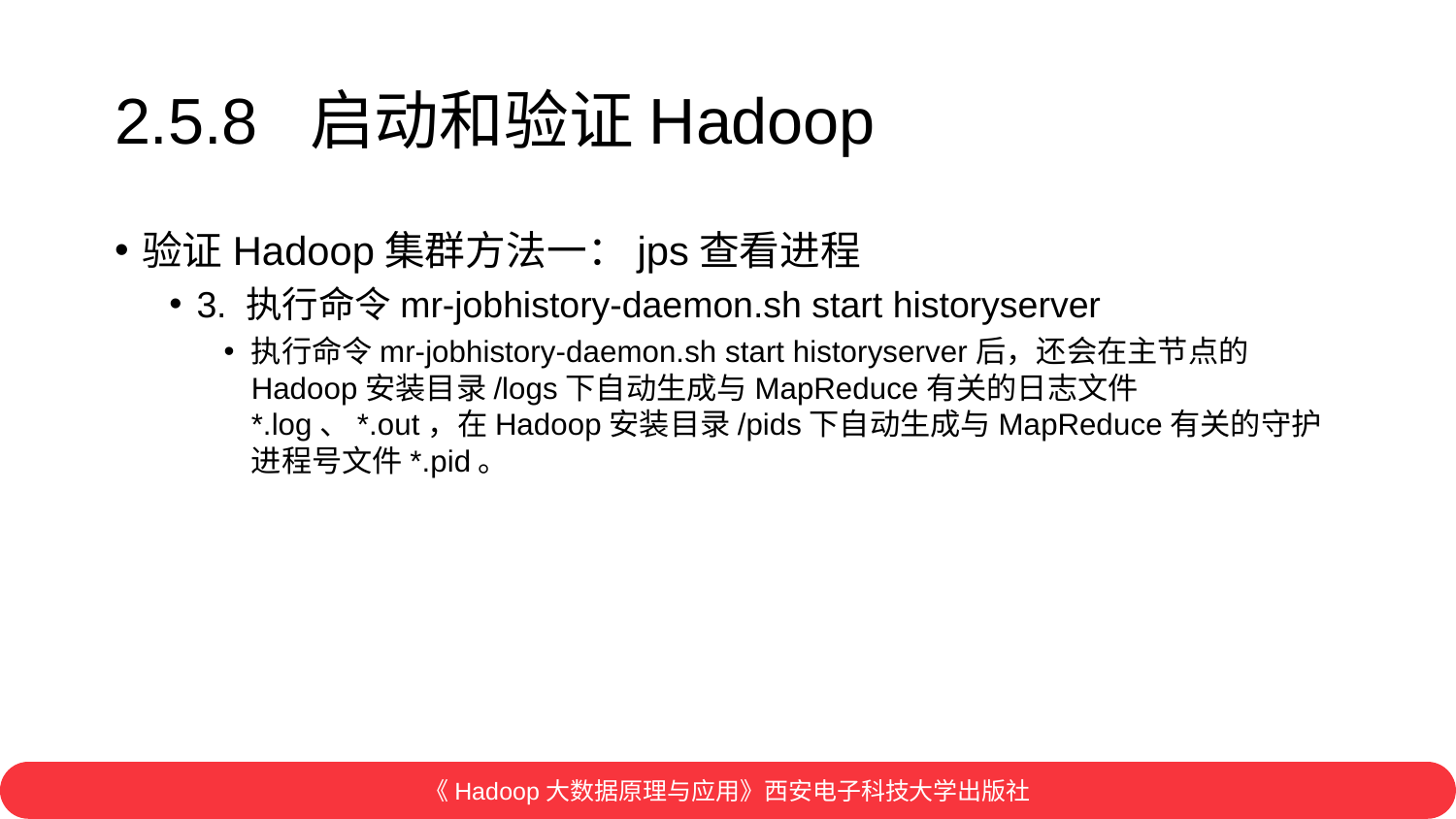

# 2.5.8  启动和验证Hadoop
验证Hadoop集群方法一：jps查看进程
3. 执行命令mr-jobhistory-daemon.sh start historyserver
执行命令mr-jobhistory-daemon.sh start historyserver后，还会在主节点的Hadoop安装目录/logs下自动生成与MapReduce有关的日志文件*.log、*.out，在Hadoop安装目录/pids下自动生成与MapReduce有关的守护进程号文件*.pid。